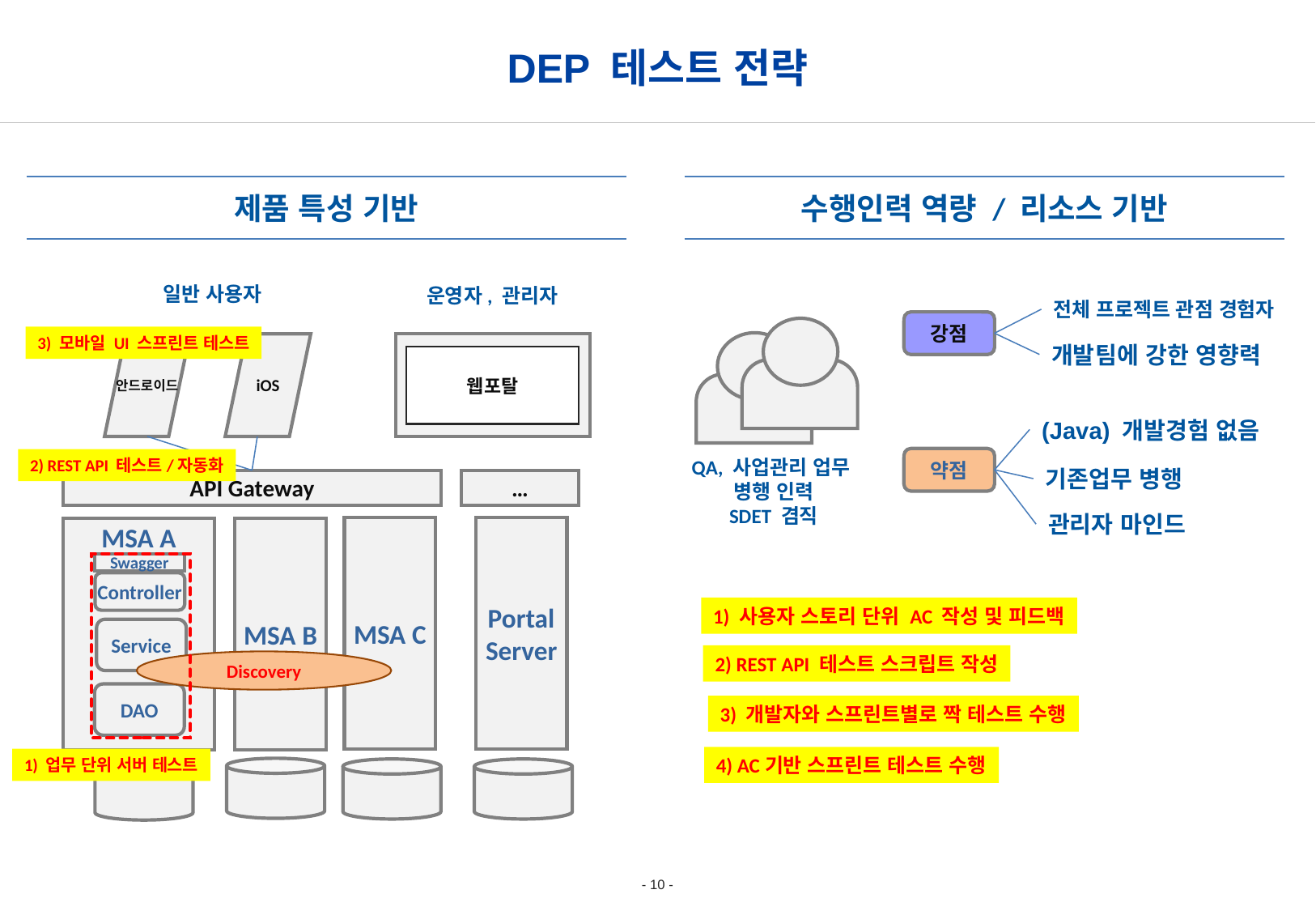

DEP 테스트 전략
제품 특성 기반
수행인력 역량 / 리소스 기반
일반 사용자
운영자, 관리자
전체 프로젝트 관점 경험자
강점

3) 모바일 UI 스프린트 테스트
2) REST API 테스트/자동화

1) 업무 단위 서버 테스트

안드로이드
iOS

개발팀에 강한 영향력
웹포탈

(Java) 개발경험 없음
약점
QA, 사업관리 업무
병행 인력
SDET 겸직
기존업무 병행
…
API Gateway
관리자 마인드
Portal
Server
MSA C
MSA B
MSA A

Swagger
Controller
1) 사용자 스토리 단위 AC 작성 및 피드백
2) REST API 테스트 스크립트 작성
3) 개발자와 스프린트별로 짝 테스트 수행
4) AC기반 스프린트 테스트 수행
Service
Discovery
DAO